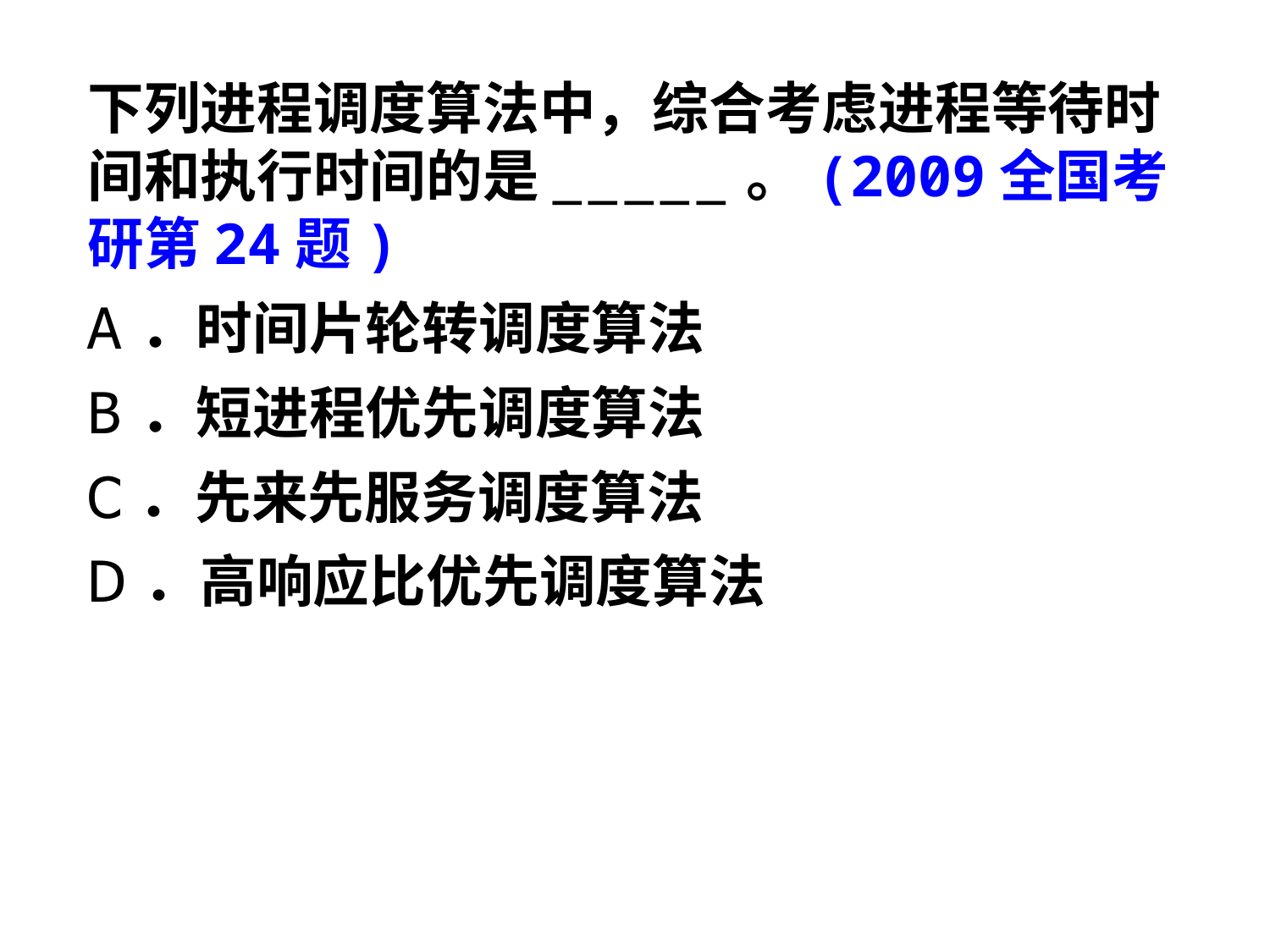

下列进程调度算法中，综合考虑进程等待时间和执行时间的是_____。(2009全国考研第24题)
A．时间片轮转调度算法
B．短进程优先调度算法
C．先来先服务调度算法
D．高响应比优先调度算法
44